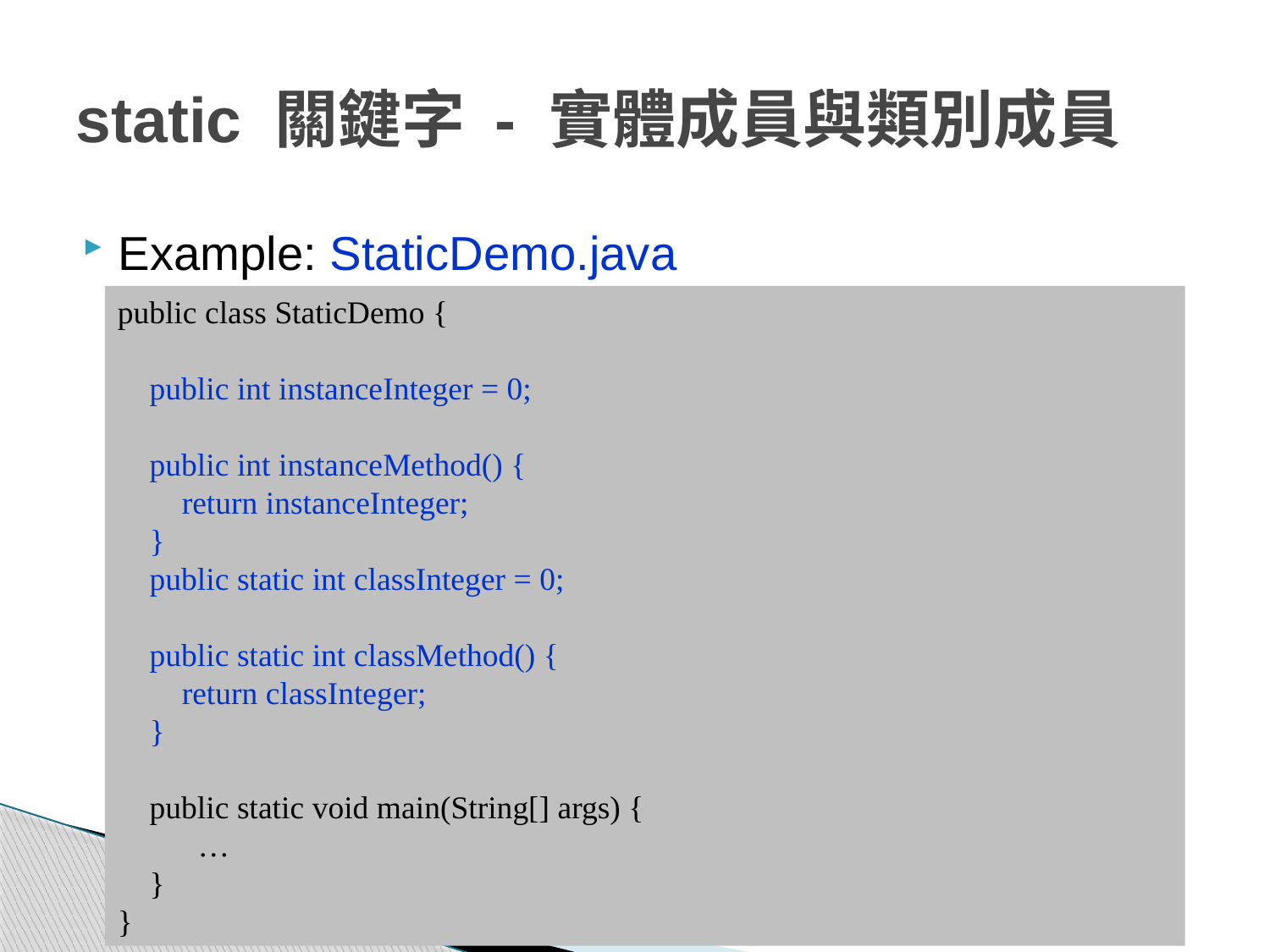

# static 關鍵字 - 實體成員與類別成員
Example: StaticDemo.java
public class StaticDemo {

    public int instanceInteger = 0;

    public int instanceMethod() {
        return instanceInteger;
    }
    public static int classInteger = 0;

    public static int classMethod() {
        return classInteger;
    }

    public static void main(String[] args) {
          …
    }
}